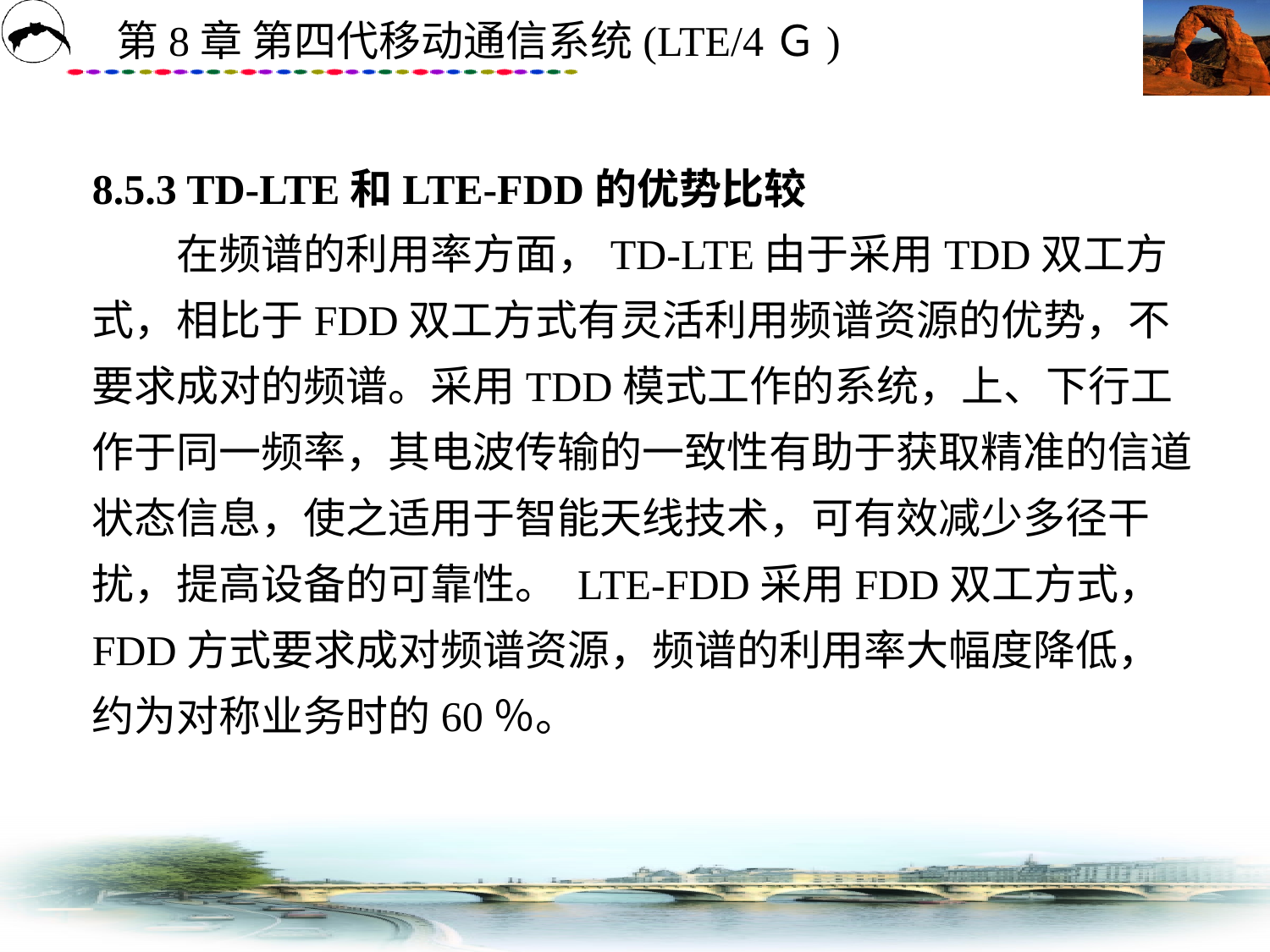

# 8.5.3 TD-LTE和LTE-FDD的优势比较 　　在频谱的利用率方面，TD-LTE由于采用TDD双工方式，相比于FDD双工方式有灵活利用频谱资源的优势，不要求成对的频谱。采用TDD模式工作的系统，上、下行工作于同一频率，其电波传输的一致性有助于获取精准的信道状态信息，使之适用于智能天线技术，可有效减少多径干扰，提高设备的可靠性。 LTE-FDD采用FDD双工方式，FDD方式要求成对频谱资源，频谱的利用率大幅度降低，约为对称业务时的60％。